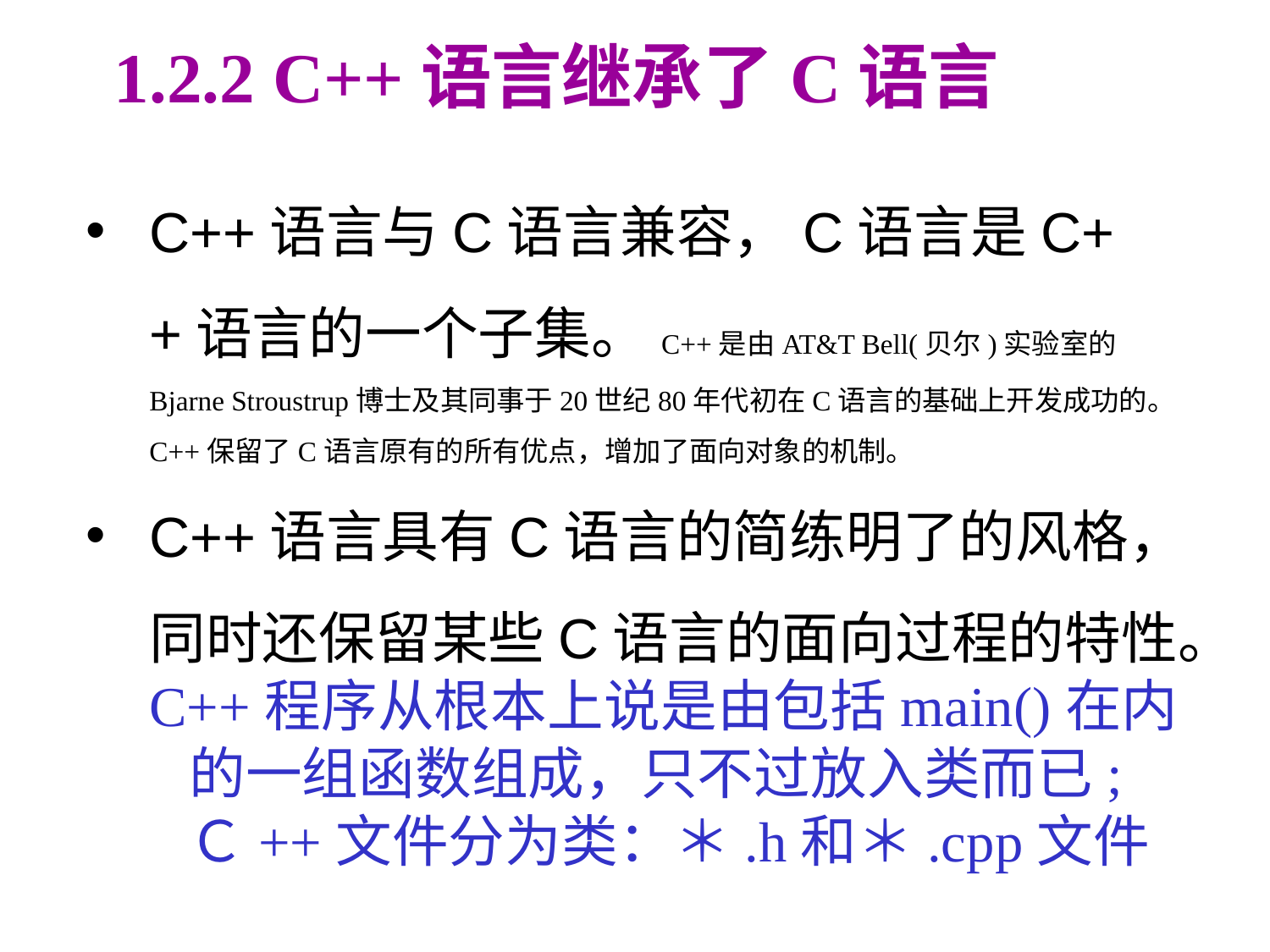

1.2.2 C++语言继承了C语言
C++语言与C语言兼容，C语言是C++语言的一个子集。C++是由AT&T Bell(贝尔)实验室的Bjarne Stroustrup博士及其同事于20世纪80年代初在C语言的基础上开发成功的。C++保留了C语言原有的所有优点，增加了面向对象的机制。
C++语言具有C语言的简练明了的风格，同时还保留某些C语言的面向过程的特性。
C++程序从根本上说是由包括main()在内的一组函数组成，只不过放入类而已;
  Ｃ++文件分为类：＊.h和＊.cpp文件